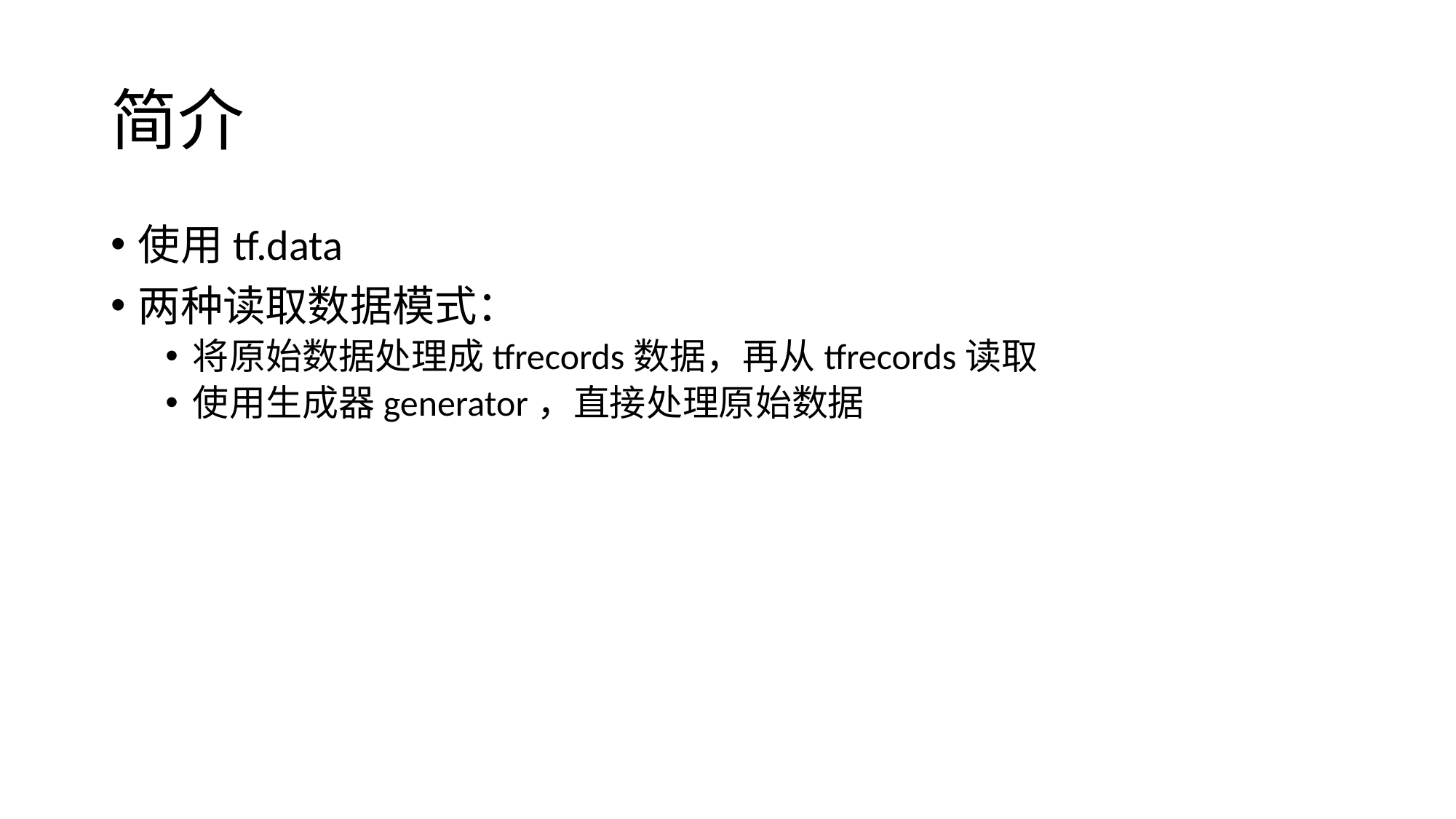

# 简介
使用tf.data
两种读取数据模式：
将原始数据处理成tfrecords数据，再从tfrecords读取
使用生成器generator，直接处理原始数据